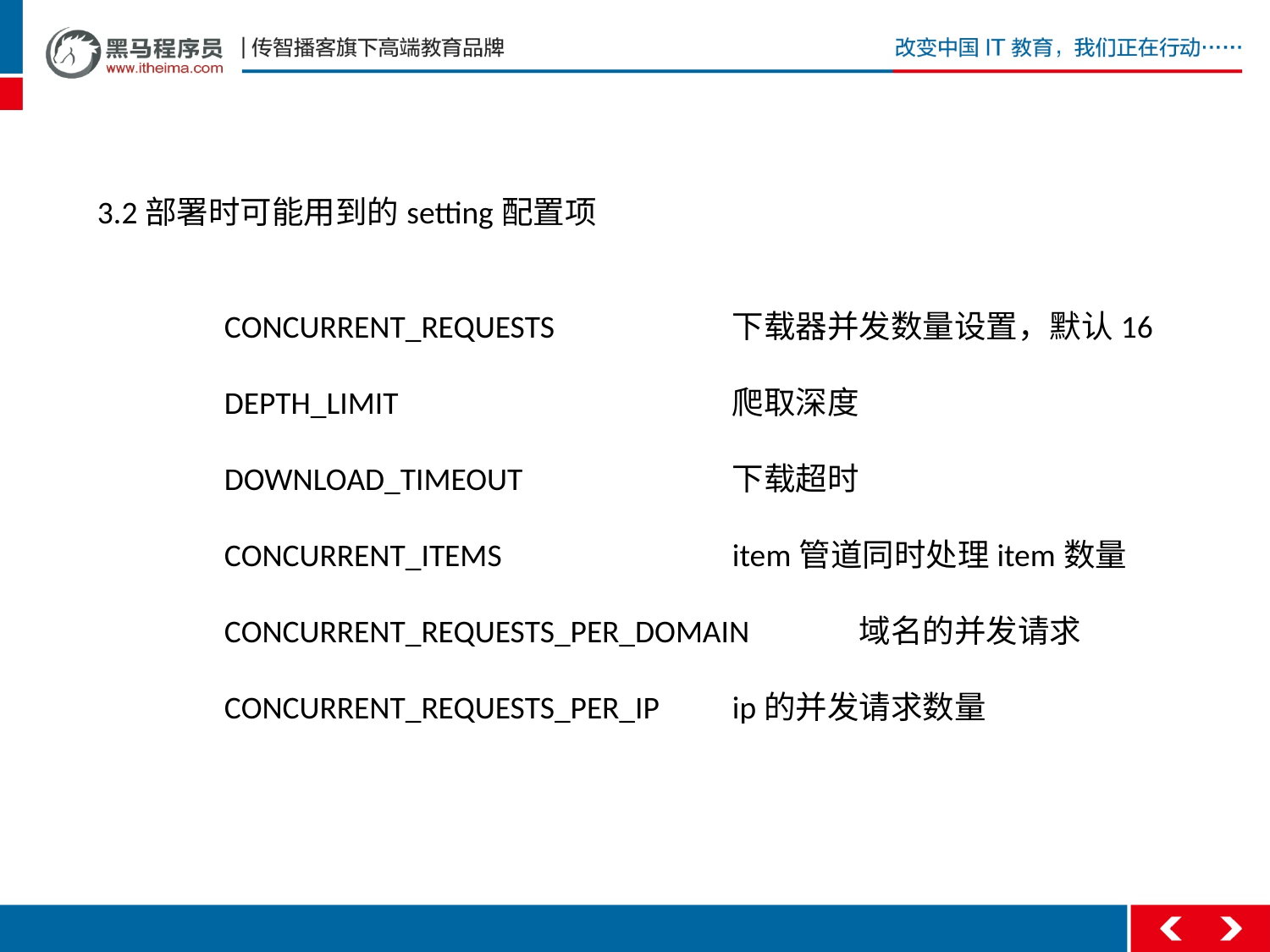

3.2部署时可能用到的setting配置项

	CONCURRENT_REQUESTS		下载器并发数量设置，默认16

	DEPTH_LIMIT			爬取深度

	DOWNLOAD_TIMEOUT		下载超时

	CONCURRENT_ITEMS		item管道同时处理item数量

	CONCURRENT_REQUESTS_PER_DOMAIN	域名的并发请求

	CONCURRENT_REQUESTS_PER_IP	ip的并发请求数量